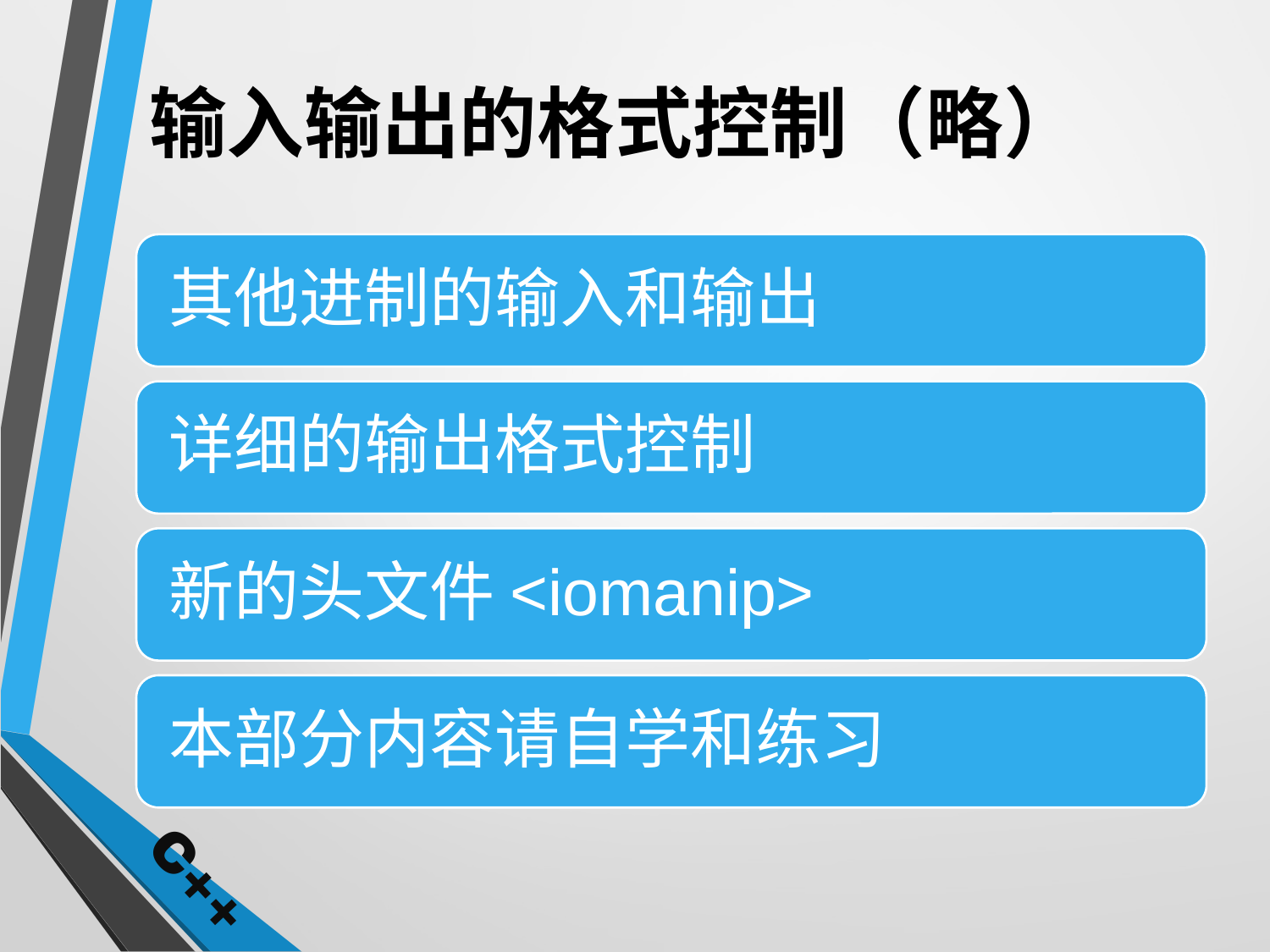

# 输入输出的格式控制（略）
其他进制的输入和输出
详细的输出格式控制
新的头文件<iomanip>
本部分内容请自学和练习